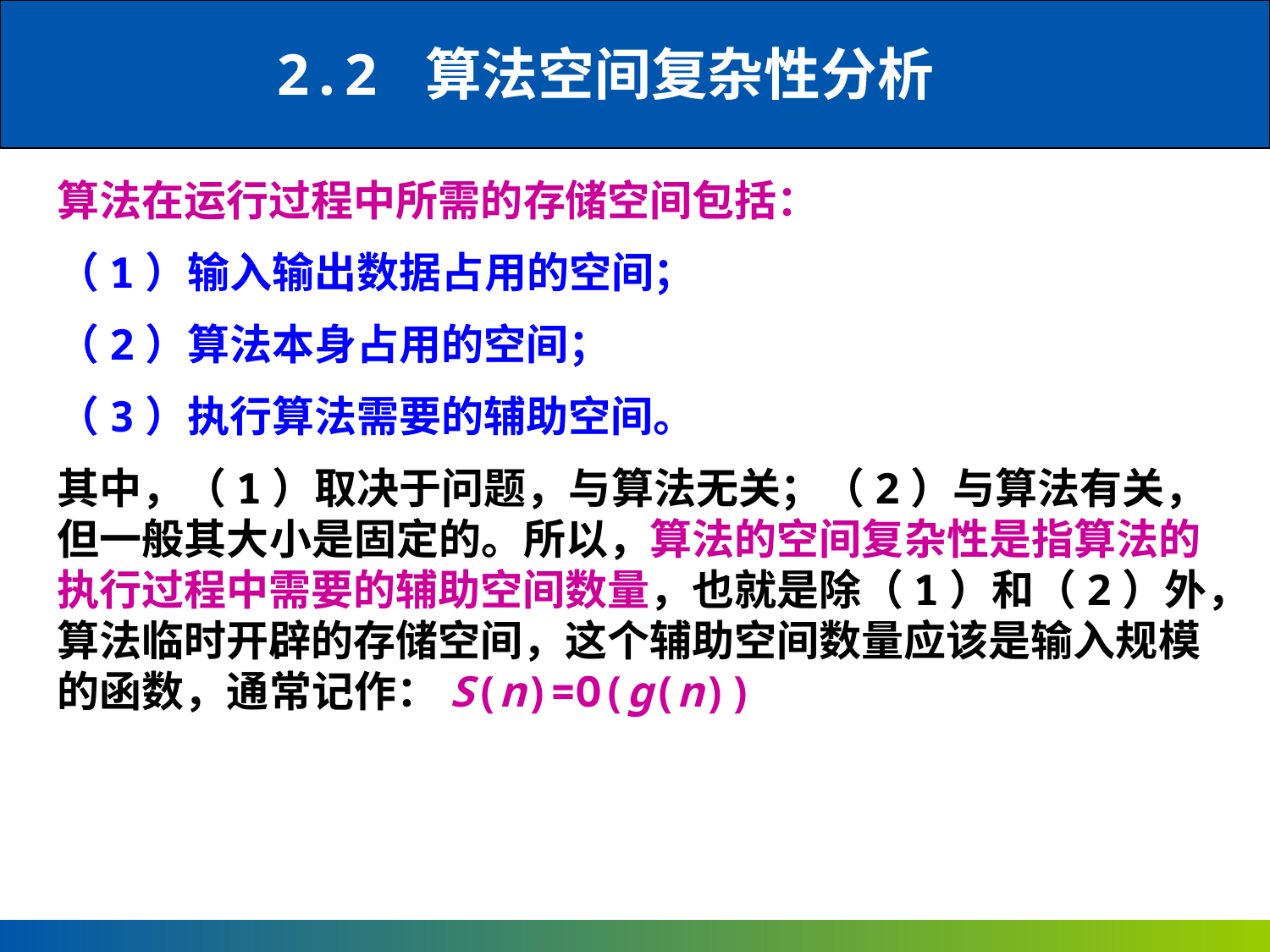

2.2 算法空间复杂性分析
算法在运行过程中所需的存储空间包括：
（1）输入输出数据占用的空间；
（2）算法本身占用的空间；
（3）执行算法需要的辅助空间。
其中，（1）取决于问题，与算法无关；（2）与算法有关，但一般其大小是固定的。所以，算法的空间复杂性是指算法的执行过程中需要的辅助空间数量，也就是除（1）和（2）外，算法临时开辟的存储空间，这个辅助空间数量应该是输入规模的函数，通常记作：S(n)=O(g(n))